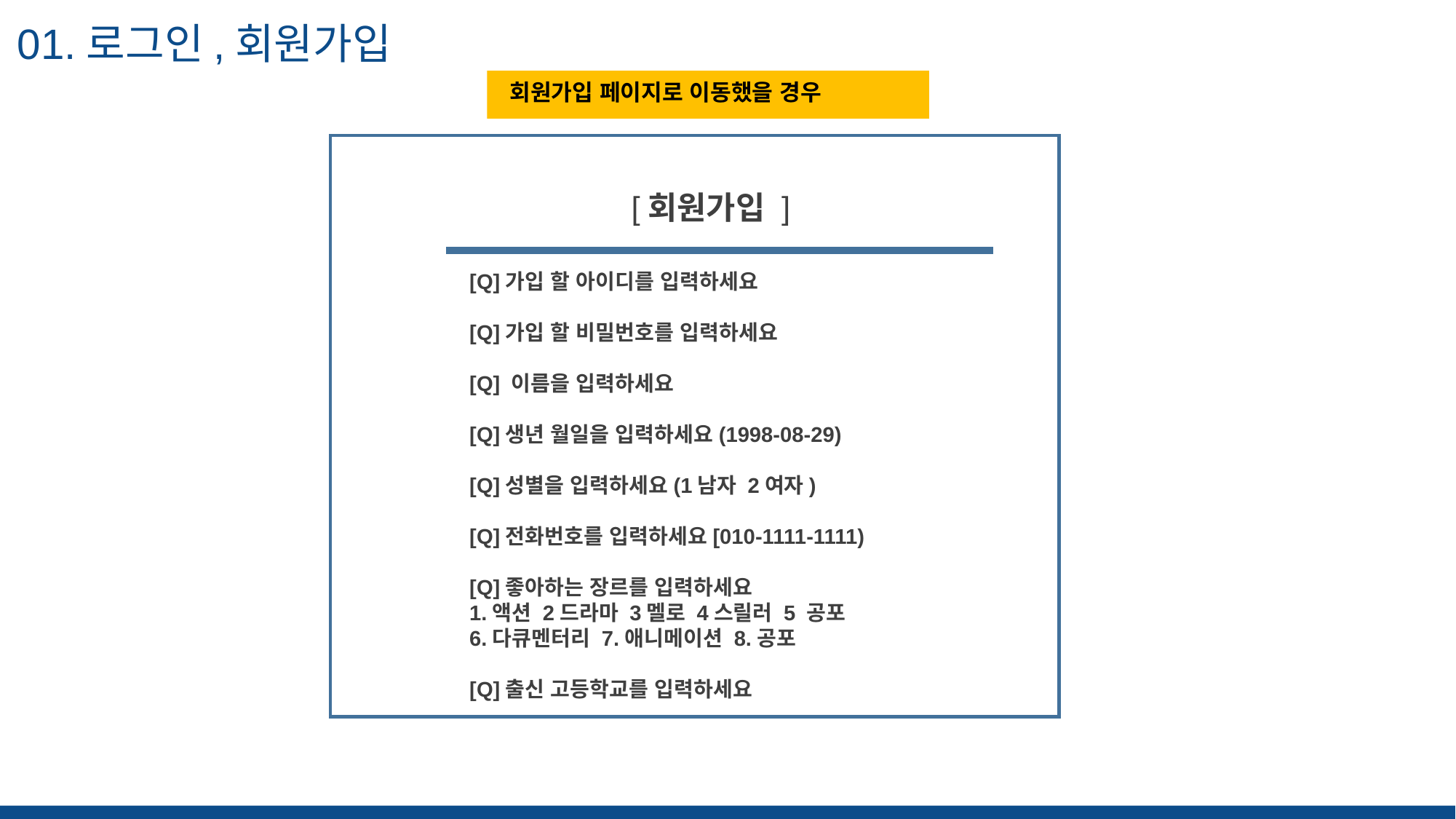

01.로그인,회원가입

 회원가입 페이지로 이동했을 경우
“ 해당 슬라이드의 핵심 을 적어주세요 ”

 [회원가입 ]
[Q]가입 할 아이디를 입력하세요

[Q]가입 할 비밀번호를 입력하세요

[Q] 이름을 입력하세요

[Q]생년 월일을 입력하세요(1998-08-29)

[Q]성별을 입력하세요(1남자 2여자)

[Q]전화번호를 입력하세요[010-1111-1111)

[Q]좋아하는 장르를 입력하세요
1.액션 2드라마 3멜로 4스릴러 5 공포
6.다큐멘터리 7.애니메이션 8.공포

[Q]출신 고등학교를 입력하세요